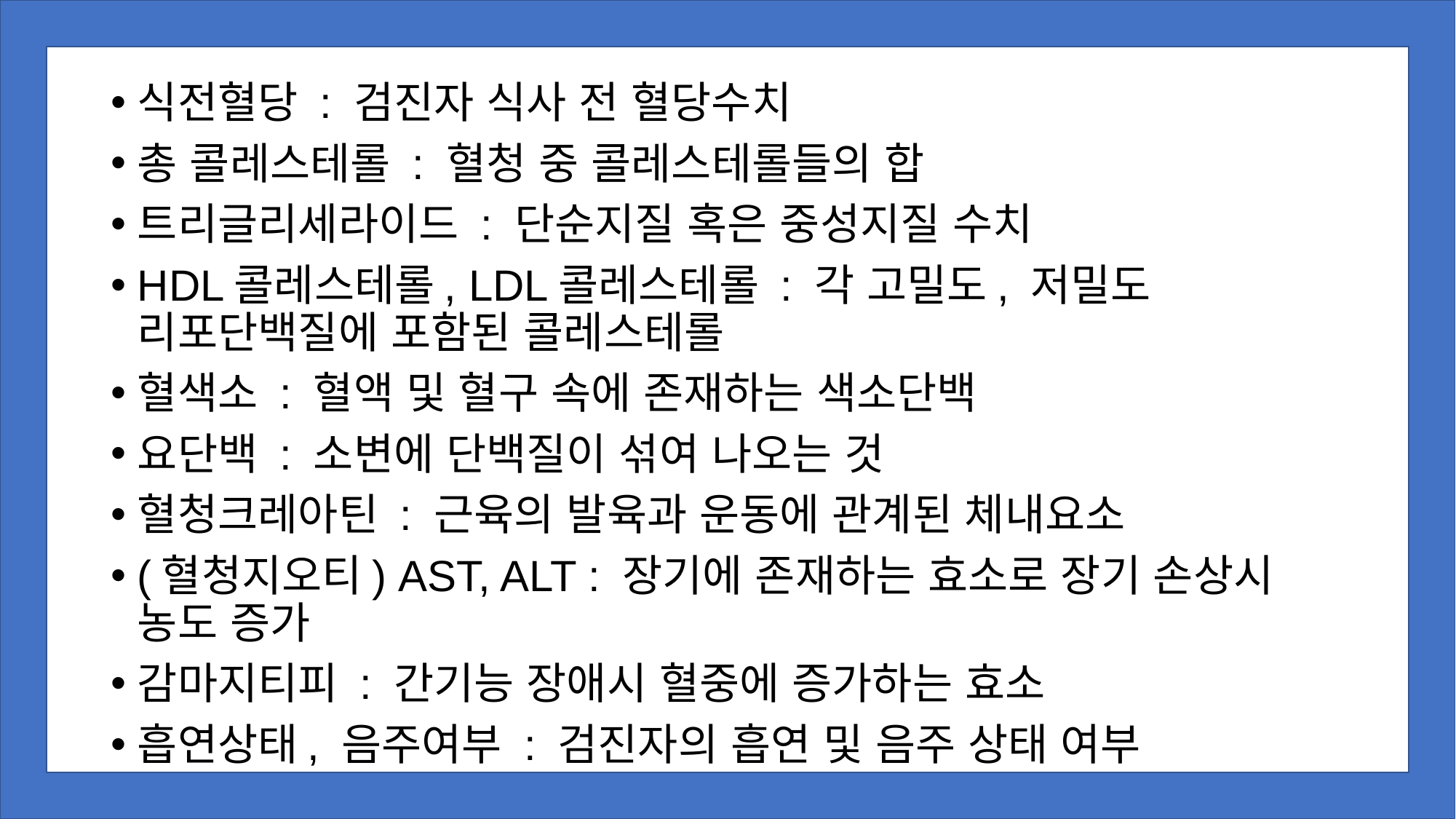

식전혈당 : 검진자 식사 전 혈당수치
총 콜레스테롤 : 혈청 중 콜레스테롤들의 합
트리글리세라이드 : 단순지질 혹은 중성지질 수치
HDL콜레스테롤, LDL콜레스테롤 : 각 고밀도, 저밀도 리포단백질에 포함된 콜레스테롤
혈색소 : 혈액 및 혈구 속에 존재하는 색소단백
요단백 : 소변에 단백질이 섞여 나오는 것
혈청크레아틴 : 근육의 발육과 운동에 관계된 체내요소
(혈청지오티) AST, ALT : 장기에 존재하는 효소로 장기 손상시 농도 증가
감마지티피 : 간기능 장애시 혈중에 증가하는 효소
흡연상태, 음주여부 : 검진자의 흡연 및 음주 상태 여부